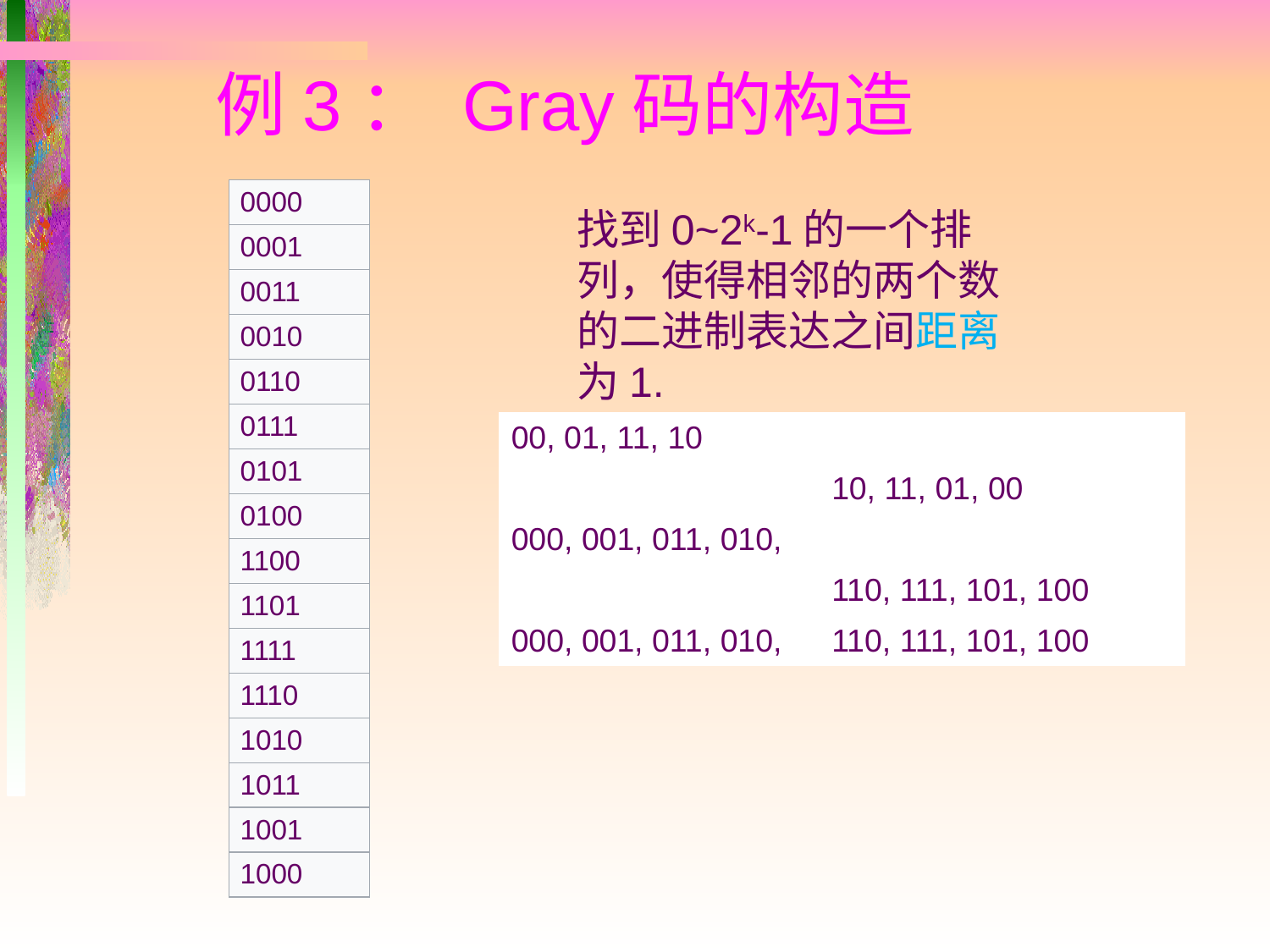

例3： Gray码的构造
| 0000 |
| --- |
| 0001 |
| 0011 |
| 0010 |
| 0110 |
| 0111 |
| 0101 |
| 0100 |
| 1100 |
| 1101 |
| 1111 |
| 1110 |
| 1010 |
| 1011 |
| 1001 |
| 1000 |
找到0~2k-1的一个排列，使得相邻的两个数的二进制表达之间距离为1.
| 00, 01, 11, 10 |  |
| --- | --- |
|  | 10, 11, 01, 00 |
| 000, 001, 011, 010, |  |
|  | 110, 111, 101, 100 |
| 000, 001, 011, 010, | 110, 111, 101, 100 |